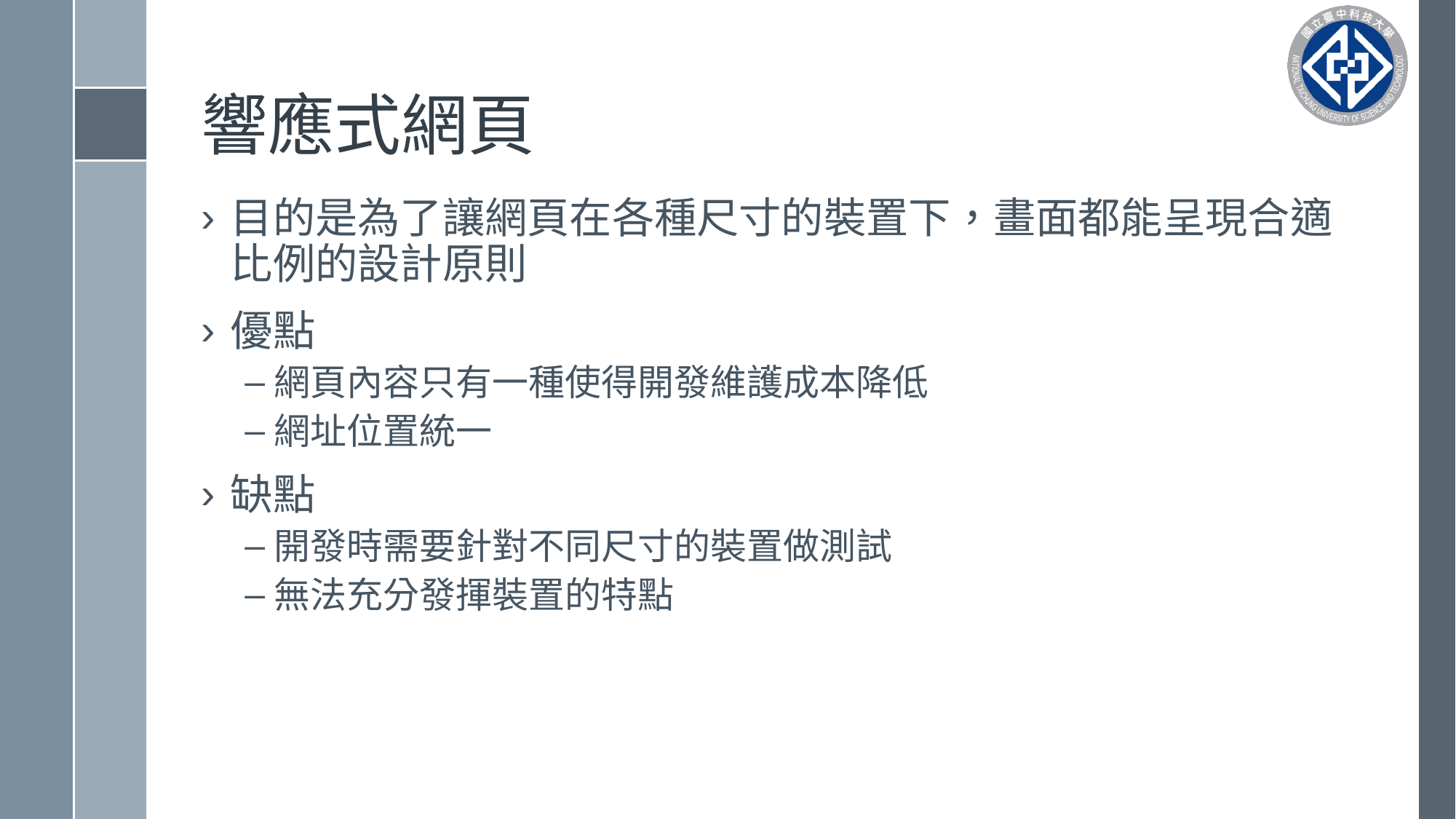

# 響應式網頁
目的是為了讓網頁在各種尺寸的裝置下，畫面都能呈現合適比例的設計原則
優點
網頁內容只有一種使得開發維護成本降低
網址位置統一
缺點
開發時需要針對不同尺寸的裝置做測試
無法充分發揮裝置的特點